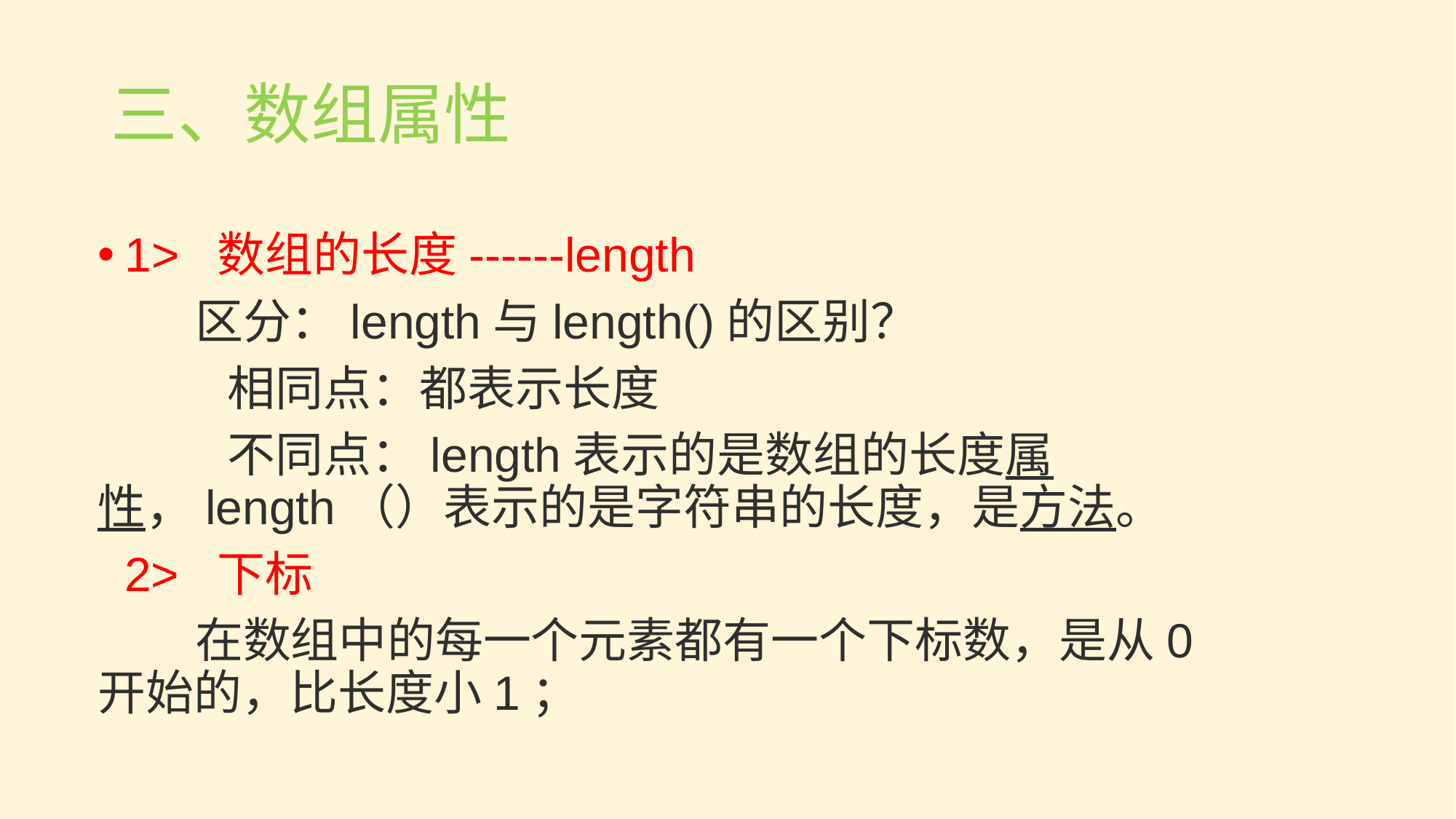

三、数组属性
1>  数组的长度------length
        区分：length与length()的区别？
           相同点：都表示长度
           不同点：length表示的是数组的长度属性，length（）表示的是字符串的长度，是方法。
  2>  下标
        在数组中的每一个元素都有一个下标数，是从0开始的，比长度小1；